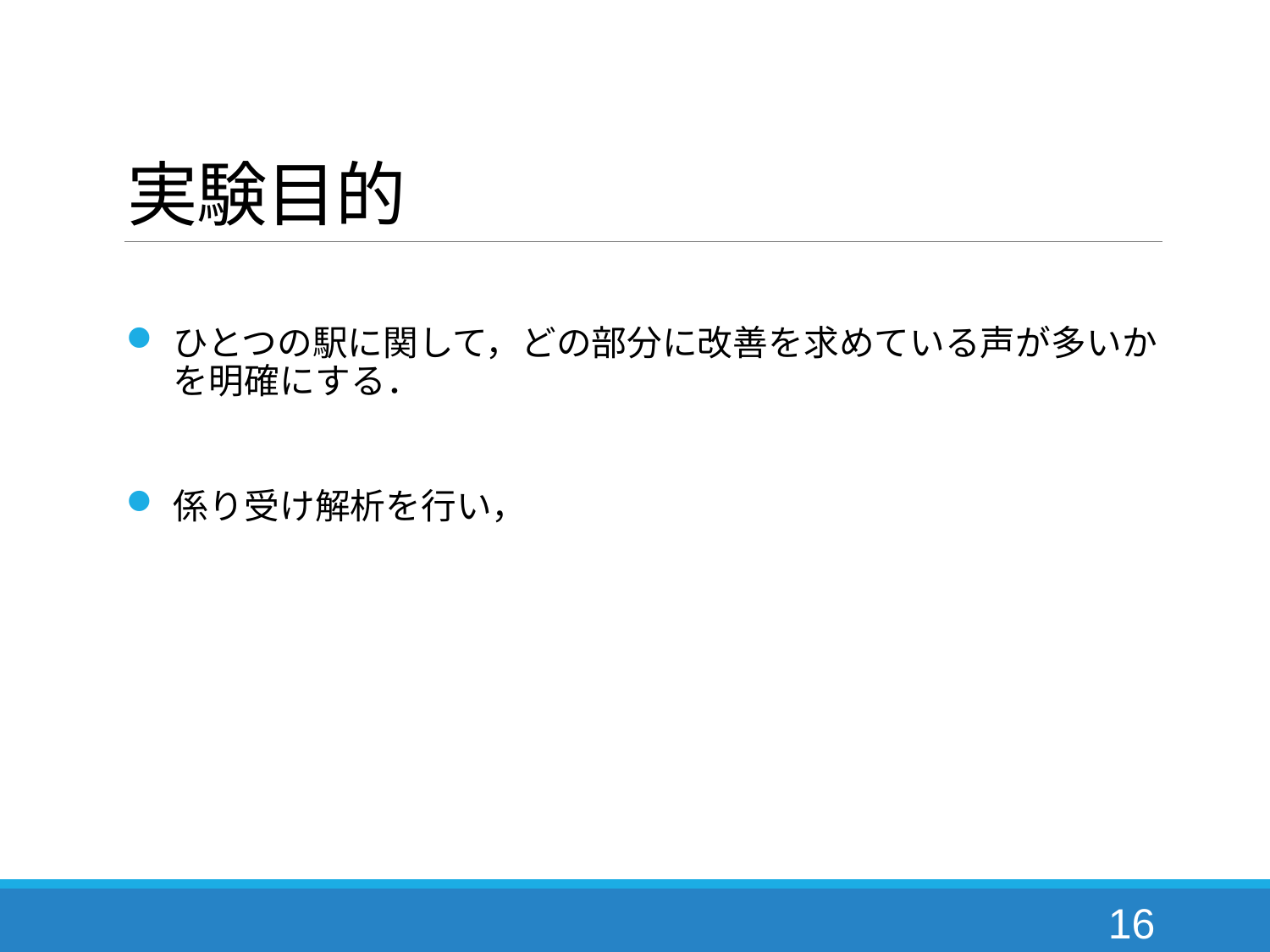

# 実験目的

ひとつの駅に関して，どの部分に改善を求めている声が多いかを明確にする．

係り受け解析を行い，

16